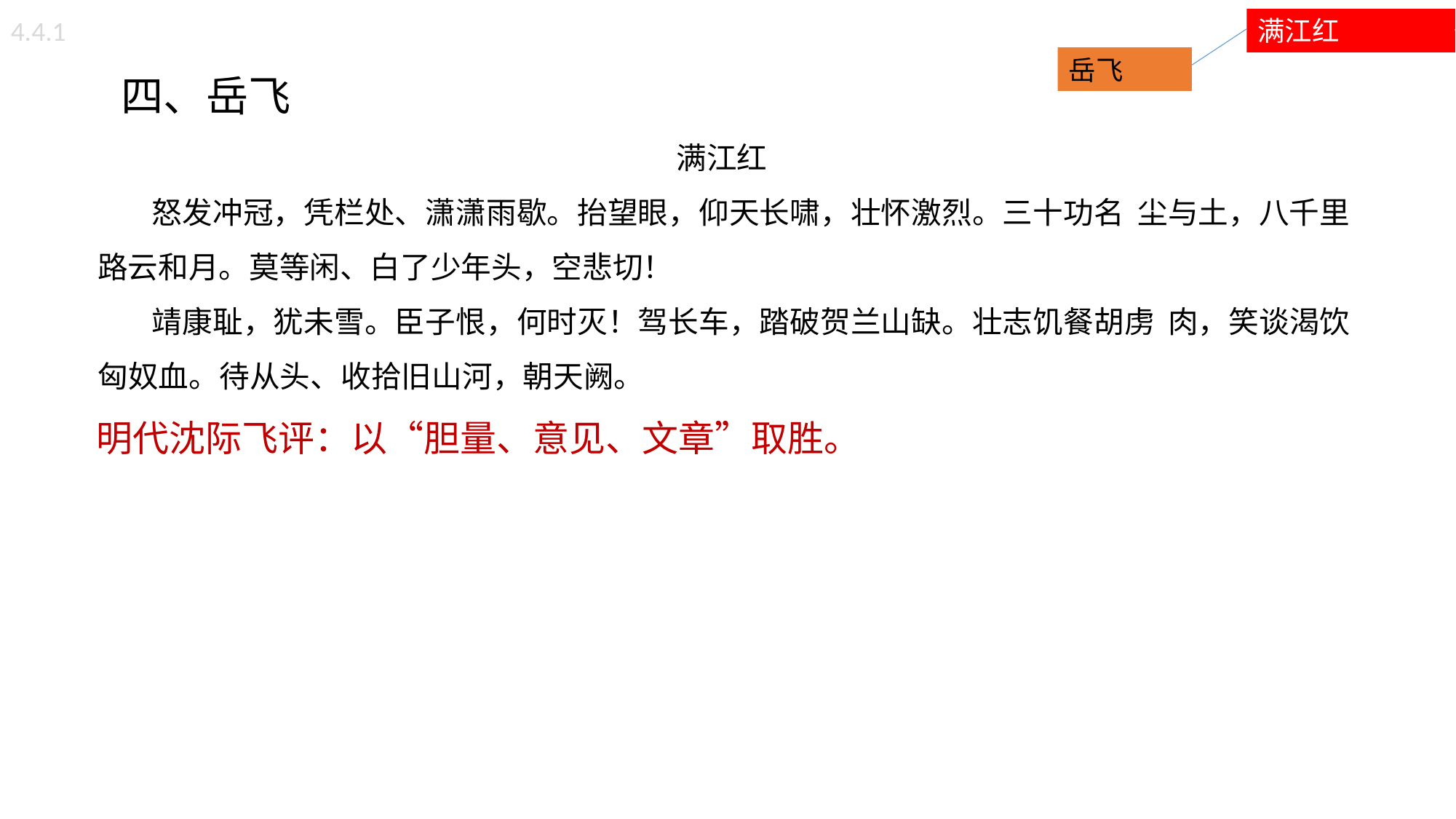

4.4.1
满江红
  四、岳飞
满江红
       怒发冲冠，凭栏处、潇潇雨歇。抬望眼，仰天长啸，壮怀激烈。三十功名  尘与土，八千里路云和月。莫等闲、白了少年头，空悲切！
       靖康耻，犹未雪。臣子恨，何时灭！驾长车，踏破贺兰山缺。壮志饥餐胡虏  肉，笑谈渴饮匈奴血。待从头、收拾旧山河，朝天阙。
明代沈际飞评：以“胆量、意见、文章”取胜。
岳飞